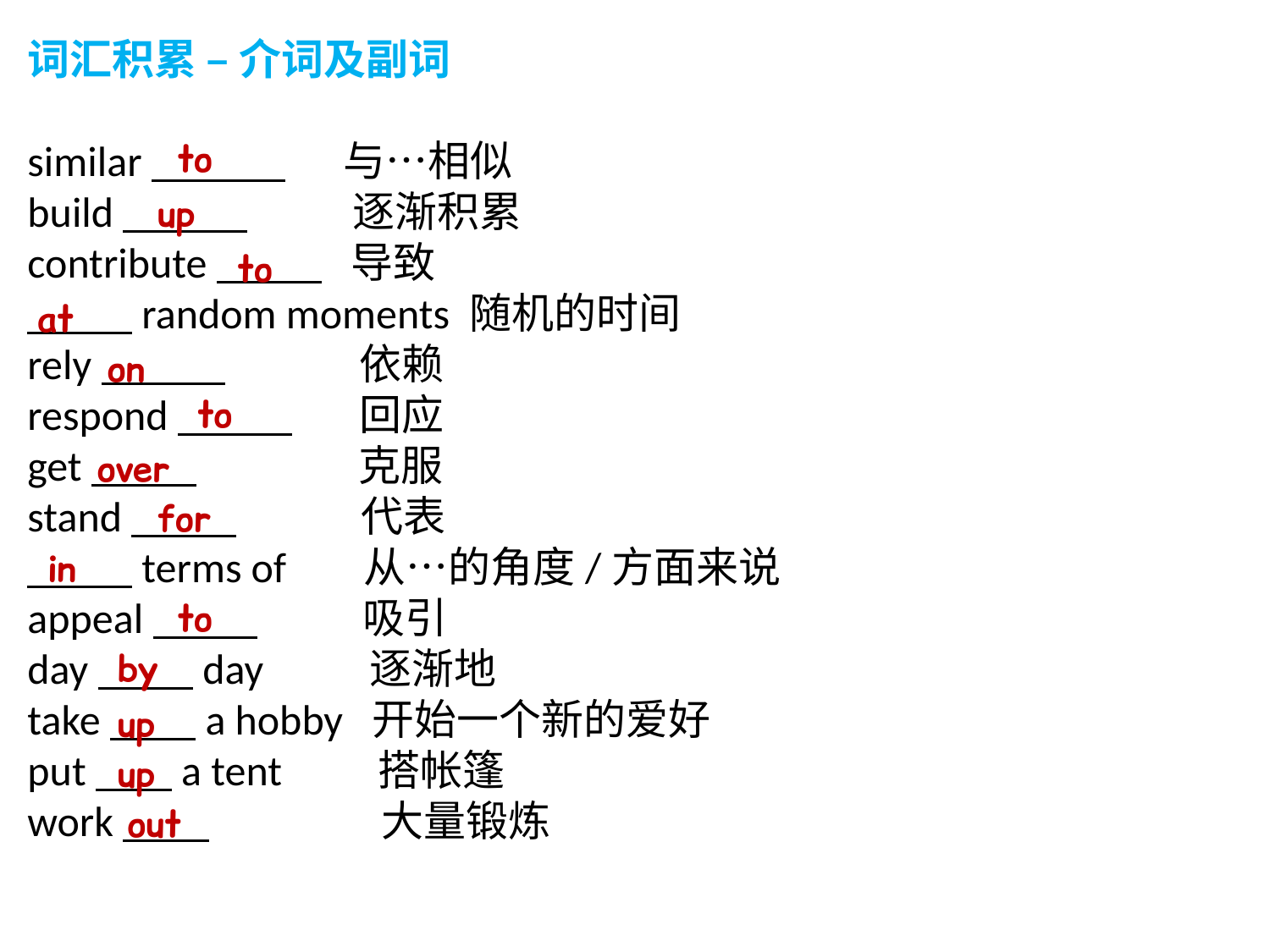

词汇积累 – 介词及副词

similar                    与…相似
build                        逐渐积累
contribute              导致
            random moments 随机的时间
rely                           依赖
respond                   回应
get                            克服
stand                        代表
            terms of       从…的角度/方面来说
appeal                      吸引
day            day          逐渐地
take           a hobby  开始一个新的爱好
put          a tent         搭帐篷
work                           大量锻炼
to
up
to
at
on
to
over
for
in
to
by
up
up
out